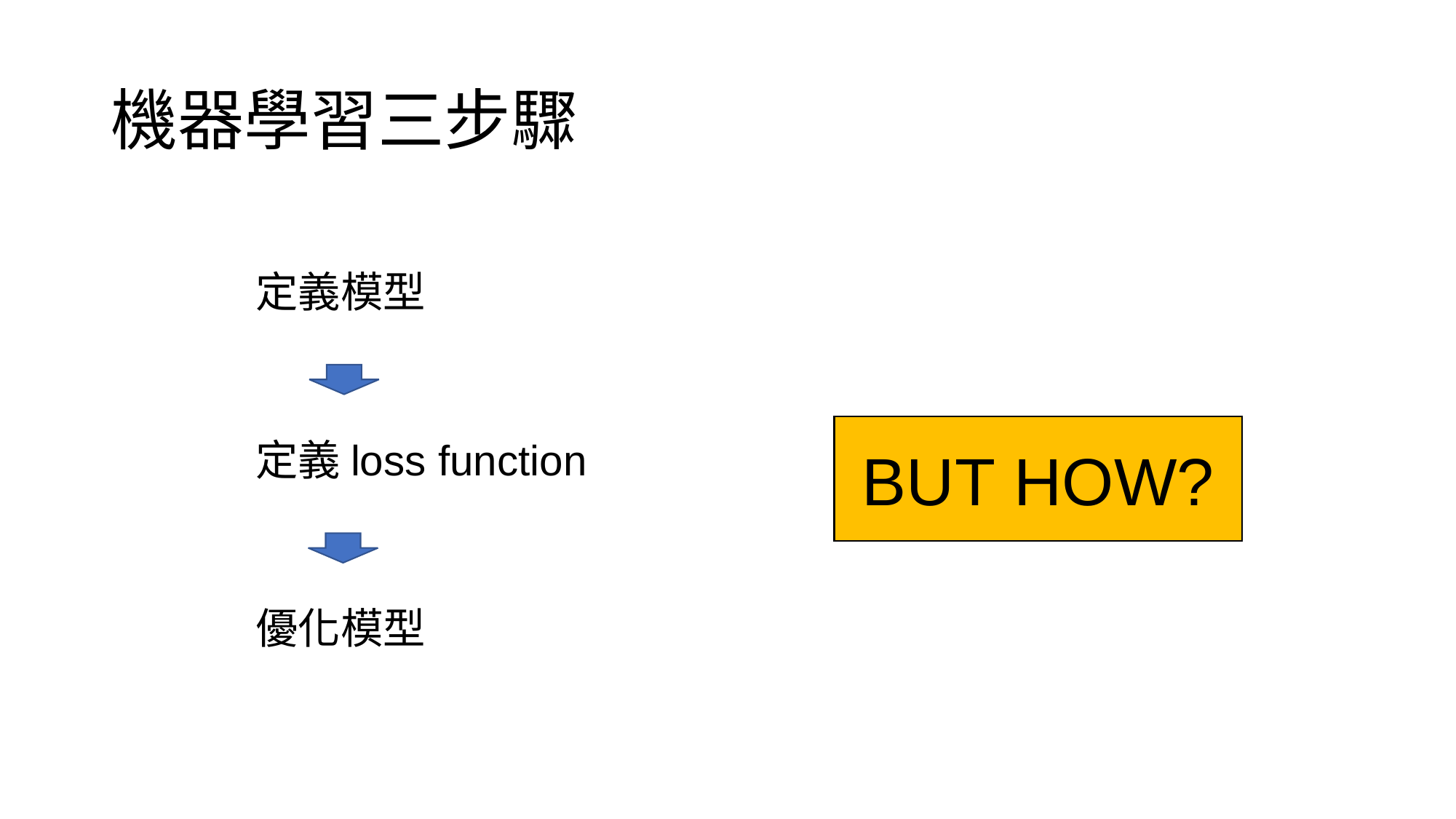

# 機器學習三步驟
定義模型

BUT HOW?
定義loss function

優化模型